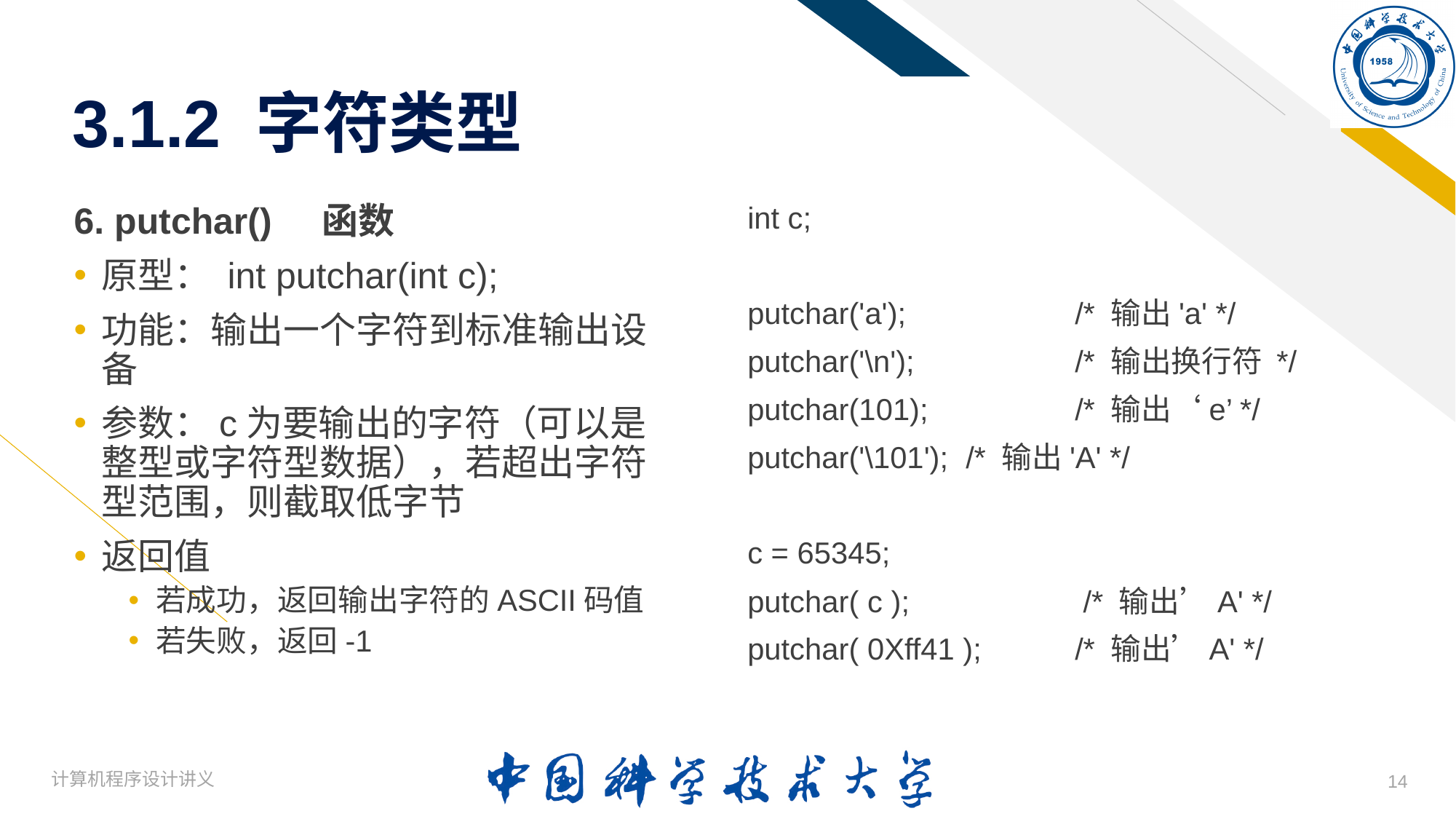

# 3.1.2 字符类型
6. putchar()    函数
原型： int putchar(int c);
功能：输出一个字符到标准输出设备
参数：c为要输出的字符（可以是整型或字符型数据），若超出字符型范围，则截取低字节
返回值
若成功，返回输出字符的ASCII码值
若失败，返回-1

int c;

putchar('a');		/* 输出'a' */
putchar('\n');		/* 输出换行符 */
putchar(101);		/* 输出‘e’ */
putchar('\101');	/* 输出'A' */

c = 65345;
putchar( c );		 /* 输出’A' */
putchar( 0Xff41 );	/* 输出’A' */

计算机程序设计讲义
14